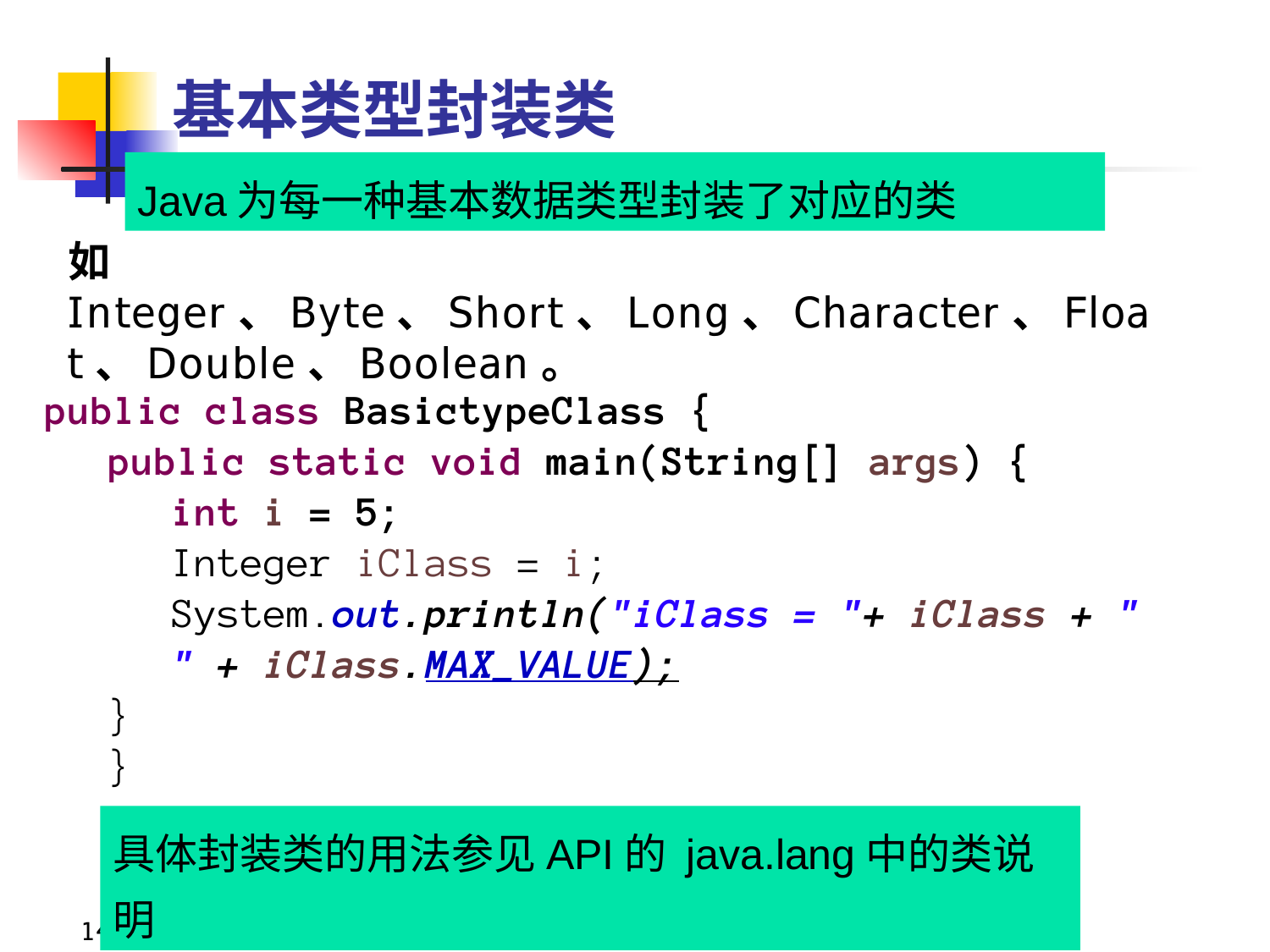

# 基本类型封装类
Java为每一种基本数据类型封装了对应的类
如Integer、Byte、Short、Long、Character、Float、Double、Boolean。
public class BasictypeClass {
public static void main(String[] args) {
int i = 5;
Integer iClass = i;
System.out.println("iClass = "+ iClass + "  " + iClass.MAX_VALUE);
}
}
具体封装类的用法参见API的 java.lang中的类说明
14